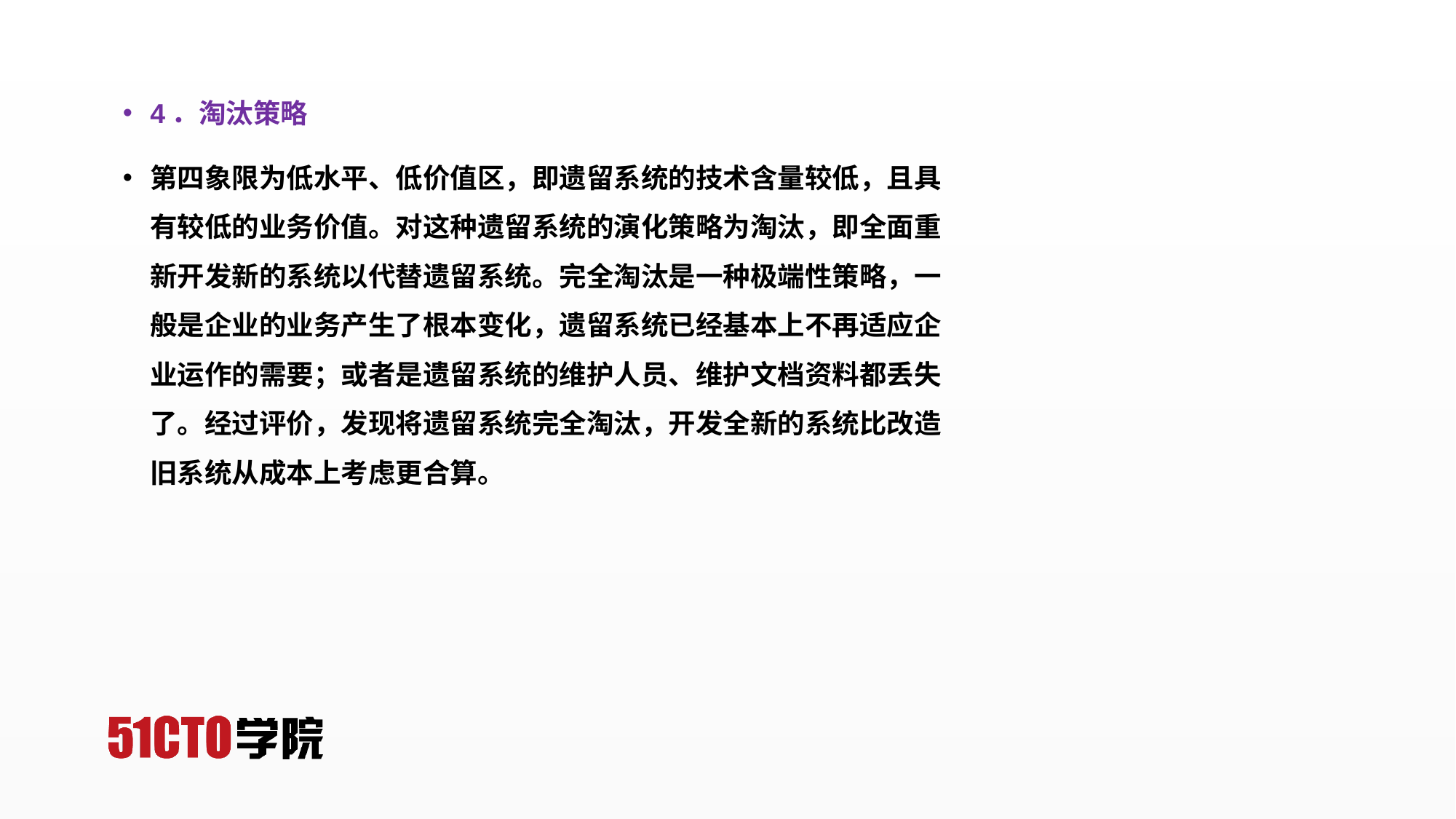

4．淘汰策略
第四象限为低水平、低价值区，即遗留系统的技术含量较低，且具有较低的业务价值。对这种遗留系统的演化策略为淘汰，即全面重新开发新的系统以代替遗留系统。完全淘汰是一种极端性策略，一般是企业的业务产生了根本变化，遗留系统已经基本上不再适应企业运作的需要；或者是遗留系统的维护人员、维护文档资料都丢失了。经过评价，发现将遗留系统完全淘汰，开发全新的系统比改造旧系统从成本上考虑更合算。